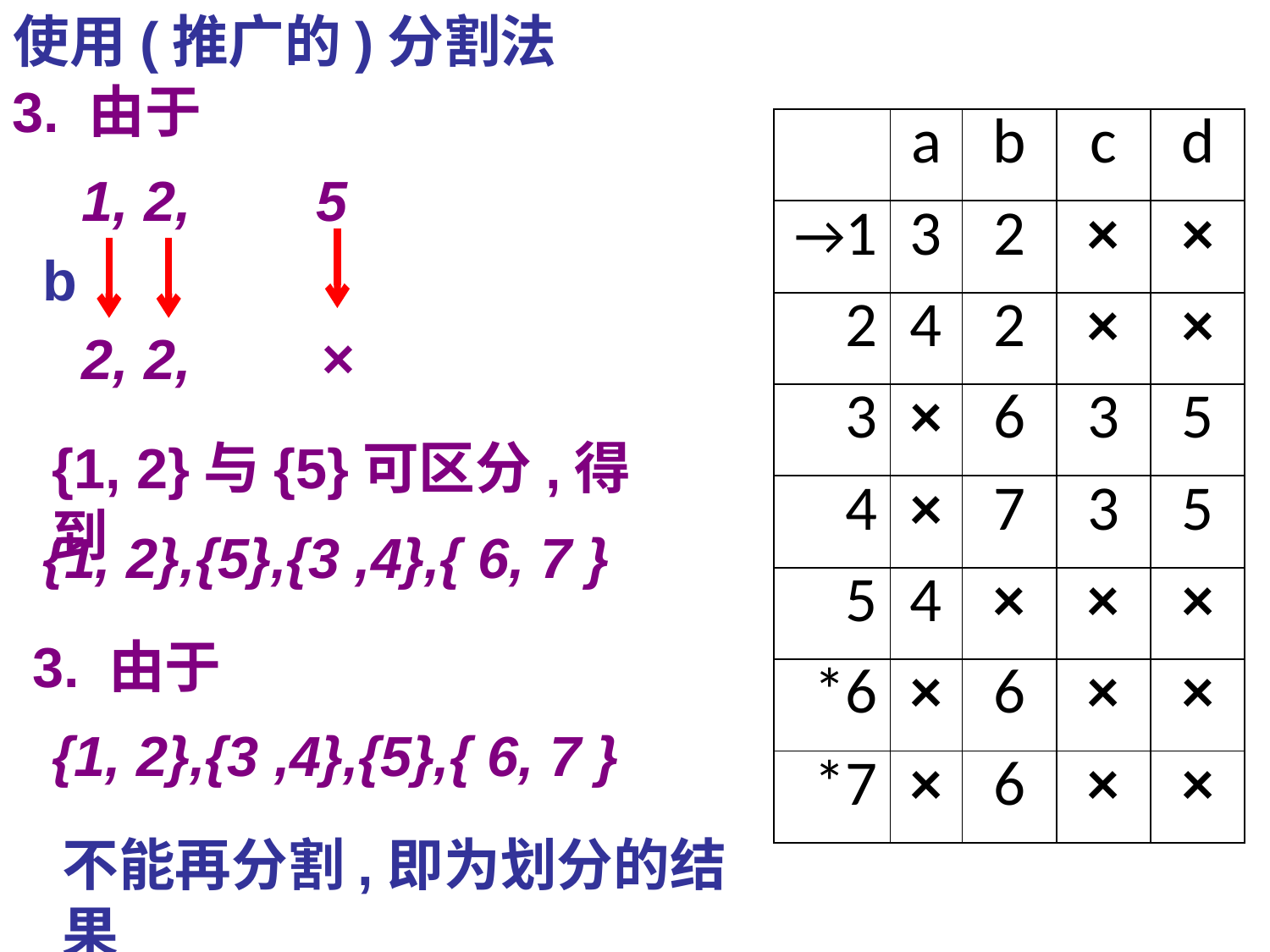

使用(推广的)分割法
3. 由于
|  | a | b | c | d |
| --- | --- | --- | --- | --- |
| →1 | 3 | 2 | × | × |
| 2 | 4 | 2 | × | × |
| 3 | × | 6 | 3 | 5 |
| 4 | × | 7 | 3 | 5 |
| 5 | 4 | × | × | × |
| \*6 | × | 6 | × | × |
| \*7 | × | 6 | × | × |
1, 2,
 5
b
×
2, 2,
{1, 2}与{5}可区分,得到
{1, 2},{5},{3 ,4},{ 6, 7 }
3. 由于
{1, 2},{3 ,4},{5},{ 6, 7 }
不能再分割,即为划分的结果